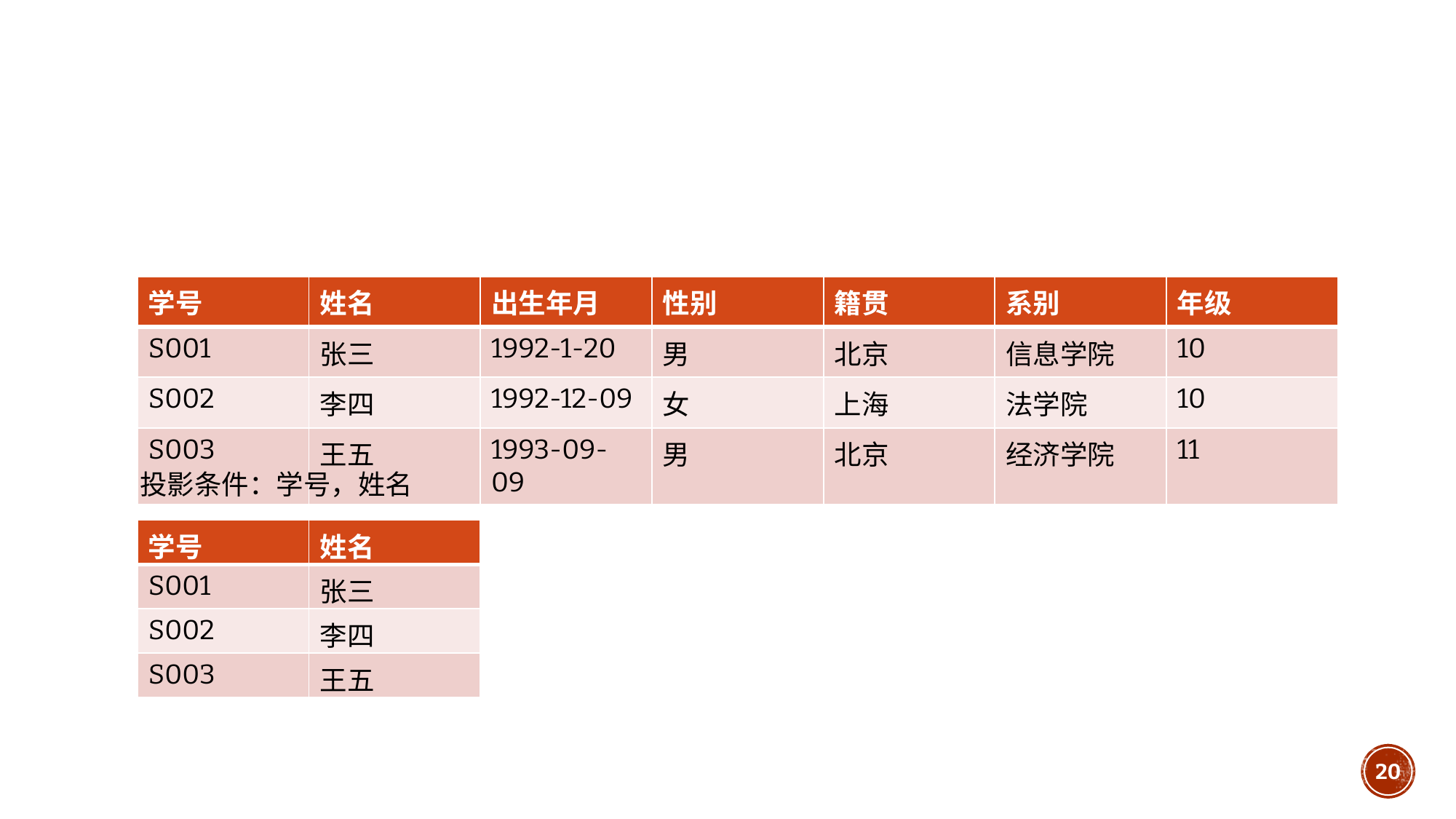

#

| 学号 | 姓名 | 出生年月 | 性别 | 籍贯 | 系别 | 年级 |
| --- | --- | --- | --- | --- | --- | --- |
| S001 | 张三 | 1992-1-20 | 男 | 北京 | 信息学院 | 10 |
| S002 | 李四 | 1992-12-09 | 女 | 上海 | 法学院 | 10 |
| S003 | 王五 | 1993-09-09 | 男 | 北京 | 经济学院 | 11 |
投影条件：学号，姓名
| 学号 | 姓名 |
| --- | --- |
| S001 | 张三 |
| S002 | 李四 |
| S003 | 王五 |
20